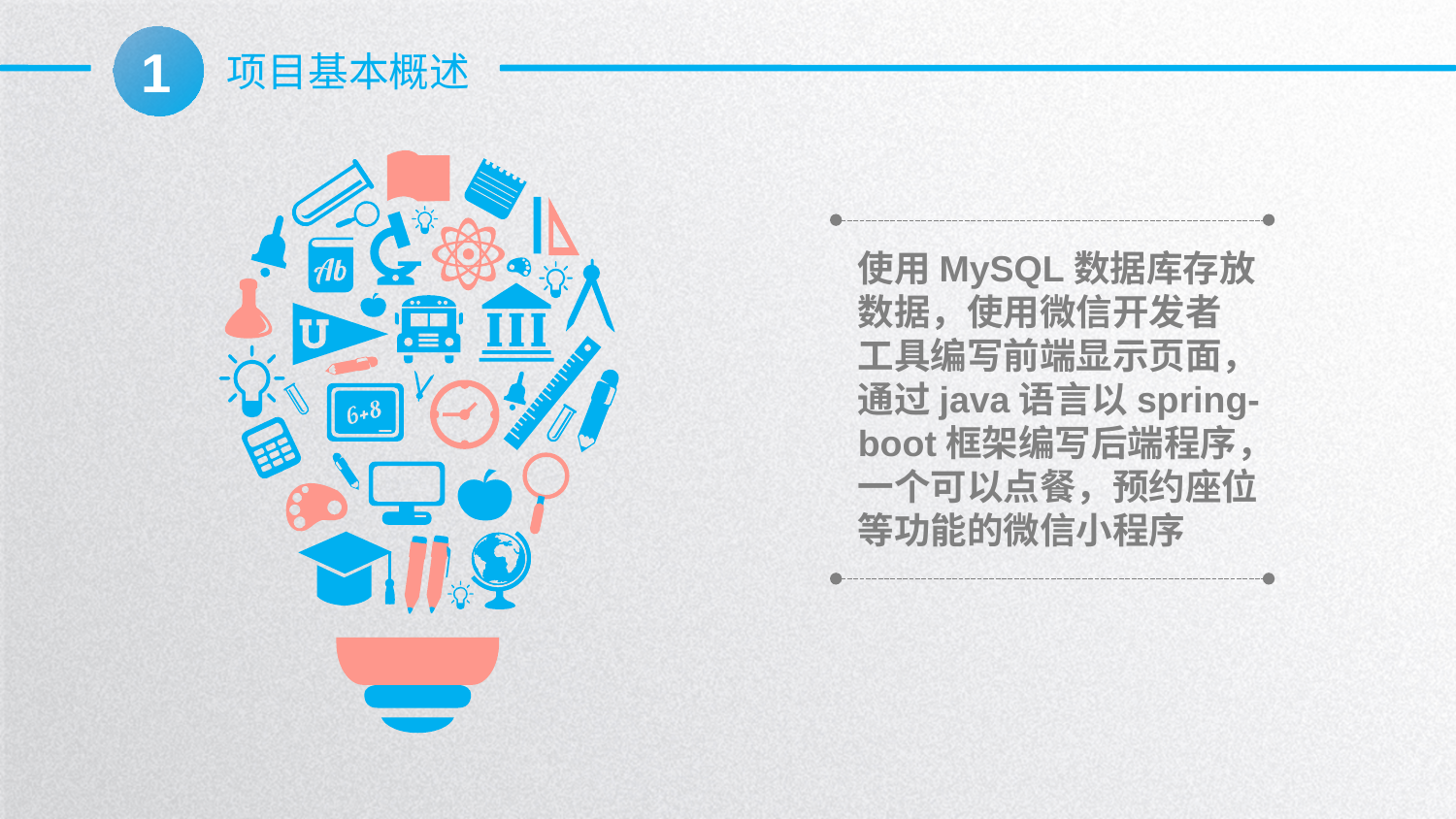

1
项目基本概述

使用MySQL数据库存放
数据，使用微信开发者
工具编写前端显示页面，
通过java语言以spring-
boot框架编写后端程序，
一个可以点餐，预约座位
等功能的微信小程序